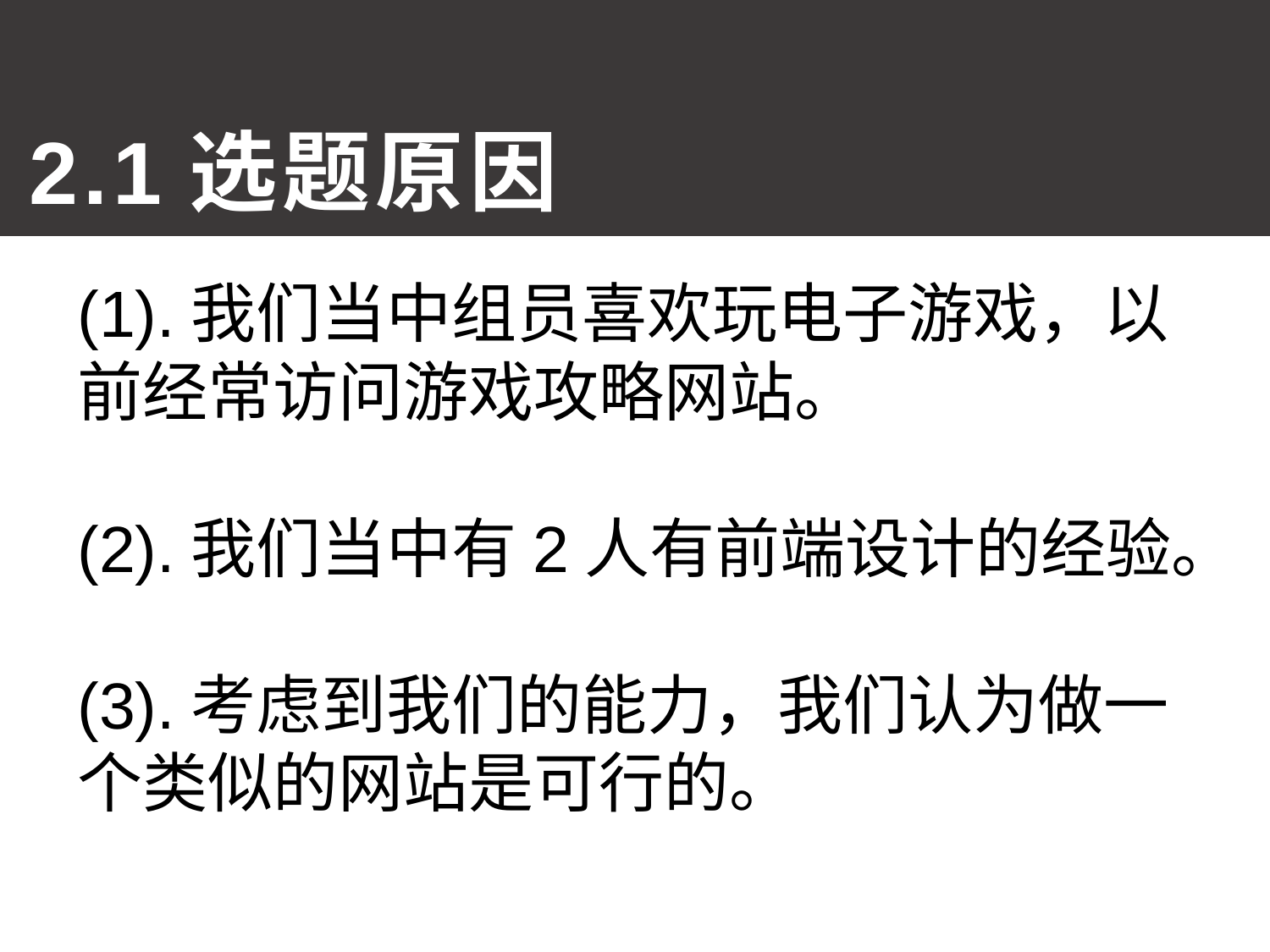

2.1选题原因
(1).我们当中组员喜欢玩电子游戏，以前经常访问游戏攻略网站。

(2).我们当中有2人有前端设计的经验。

(3).考虑到我们的能力，我们认为做一个类似的网站是可行的。